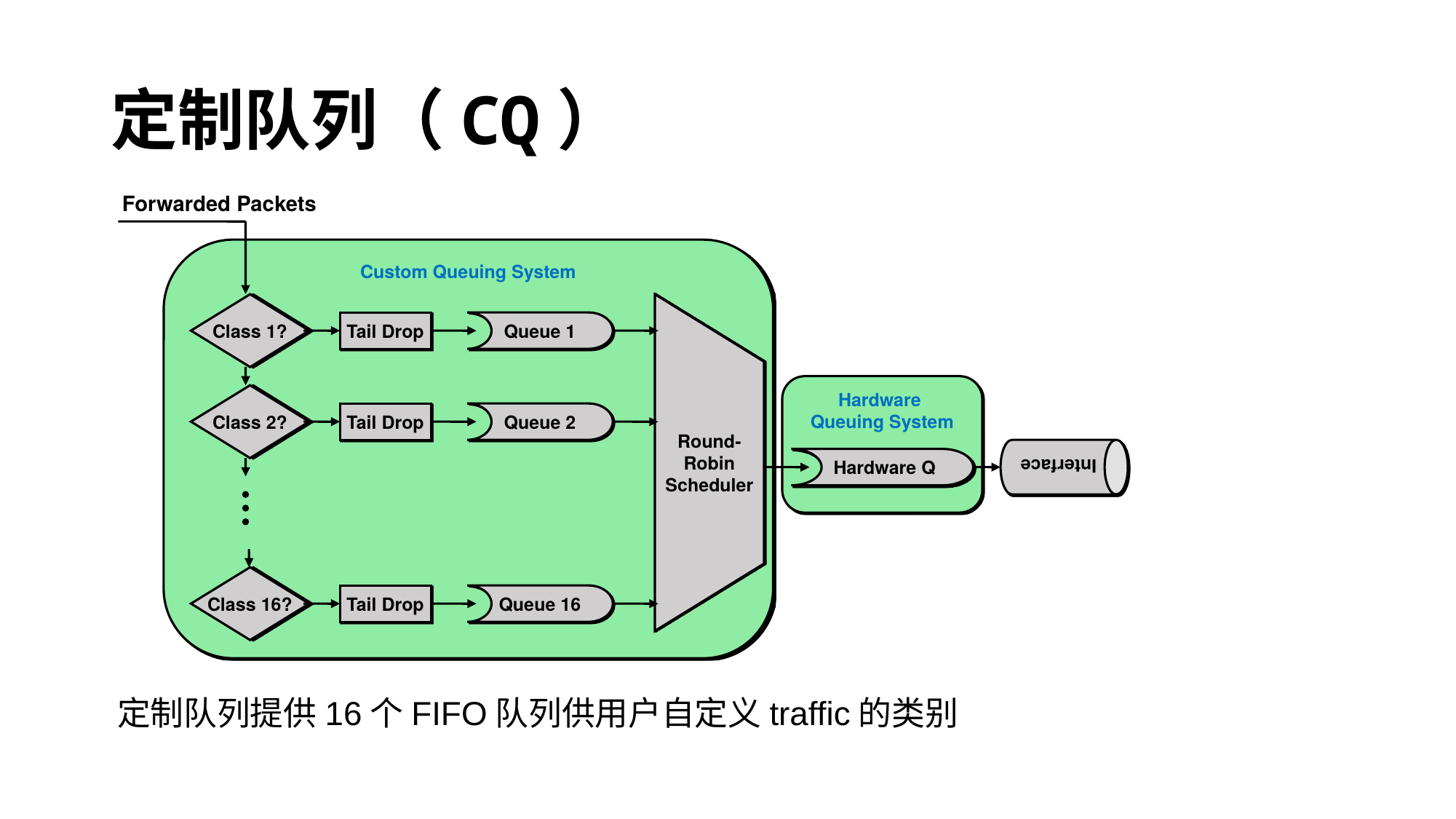

# 定制队列（CQ）
Forwarded Packets

Custom Queuing System
Class 1?
Tail Drop
Queue 1

Hardware
Queuing System
Class 2?
Tail Drop
Queue 2
Interface
Round-
Robin
Scheduler

 Hardware Q

Class 16?
Tail Drop
Queue 16

定制队列提供16个FIFO队列供用户自定义traffic的类别